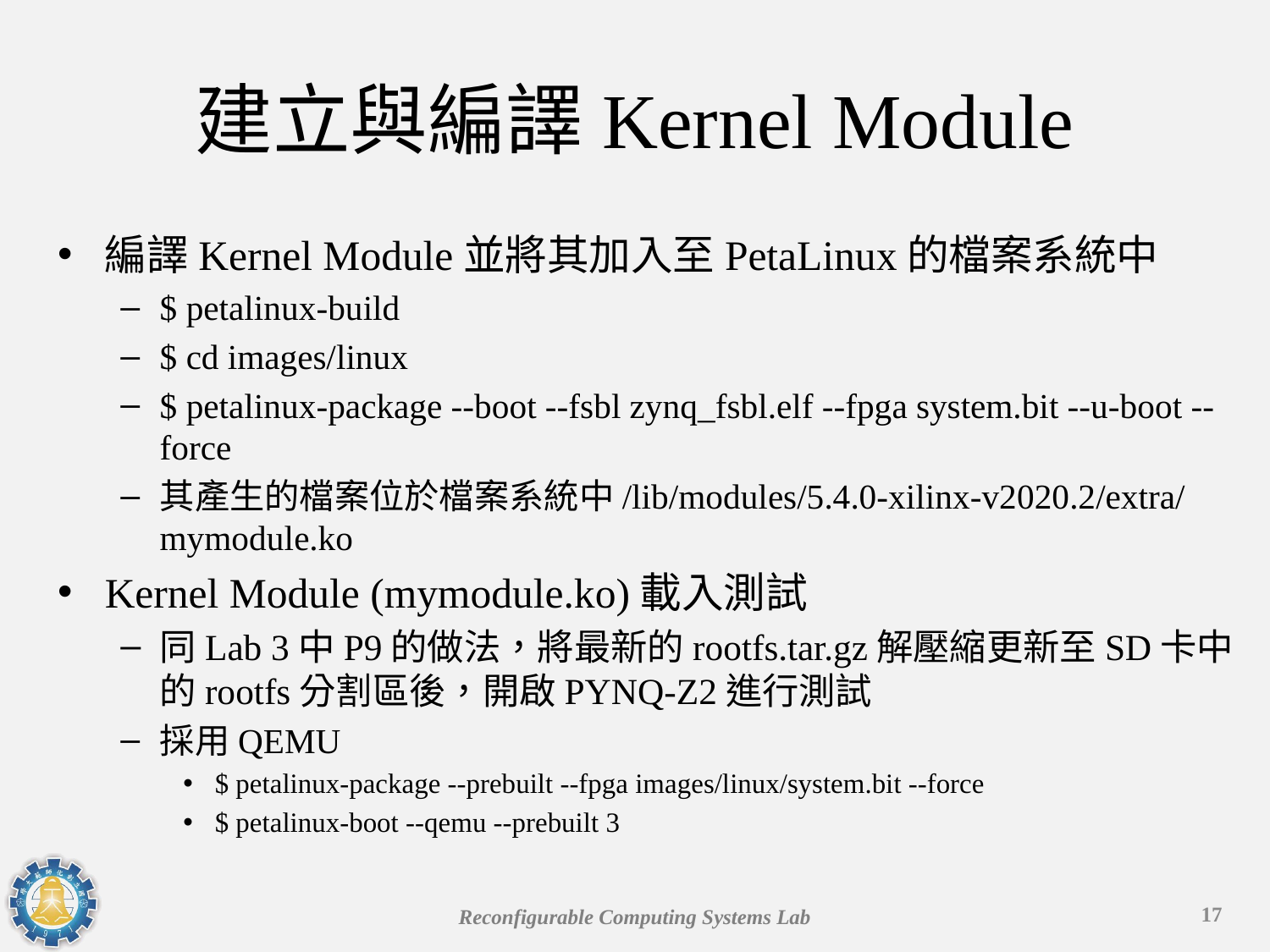

# 建立與編譯Kernel Module
編譯Kernel Module並將其加入至PetaLinux的檔案系統中
$ petalinux-build
$ cd images/linux
$ petalinux-package --boot --fsbl zynq_fsbl.elf --fpga system.bit --u-boot --force
其產生的檔案位於檔案系統中/lib/modules/5.4.0-xilinx-v2020.2/extra/mymodule.ko
Kernel Module (mymodule.ko)載入測試
同Lab 3中P9的做法，將最新的rootfs.tar.gz解壓縮更新至SD卡中的rootfs分割區後，開啟PYNQ-Z2進行測試
採用QEMU
$ petalinux-package --prebuilt --fpga images/linux/system.bit --force
$ petalinux-boot --qemu --prebuilt 3
17